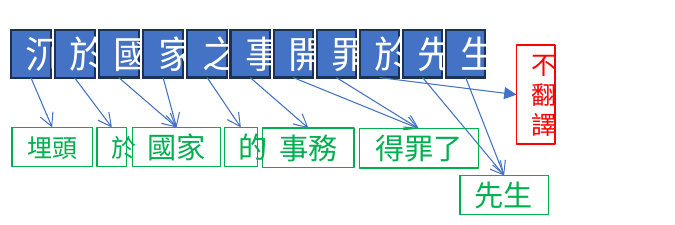

國
事
開
罪
於
先
生
家
之
沉
於
不翻譯
的
國家
埋頭
於
事務
得罪了
先生